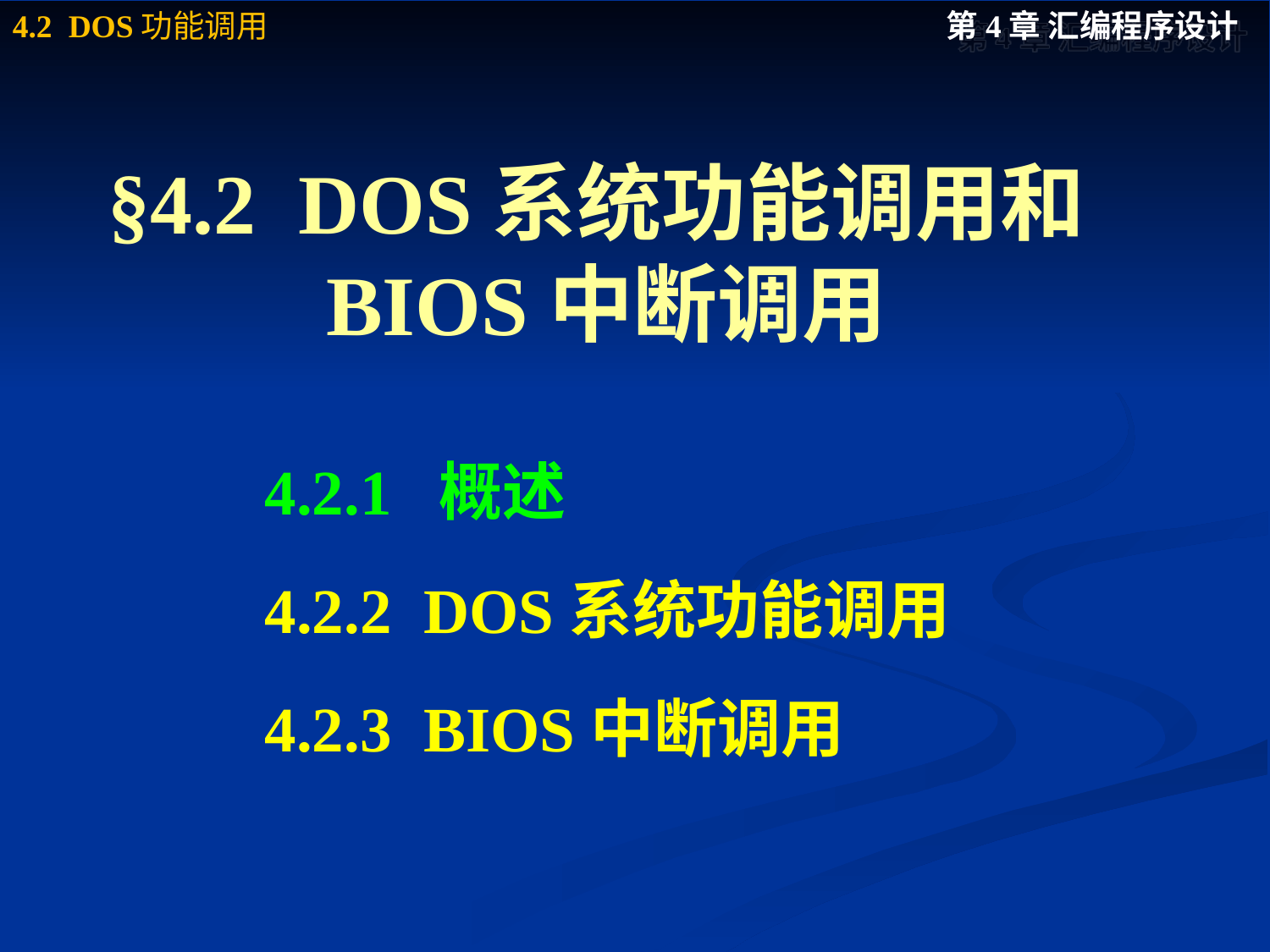

# §4.2  DOS系统功能调用和BIOS中断调用
4.2.1  概述
4.2.2  DOS系统功能调用
4.2.3  BIOS中断调用